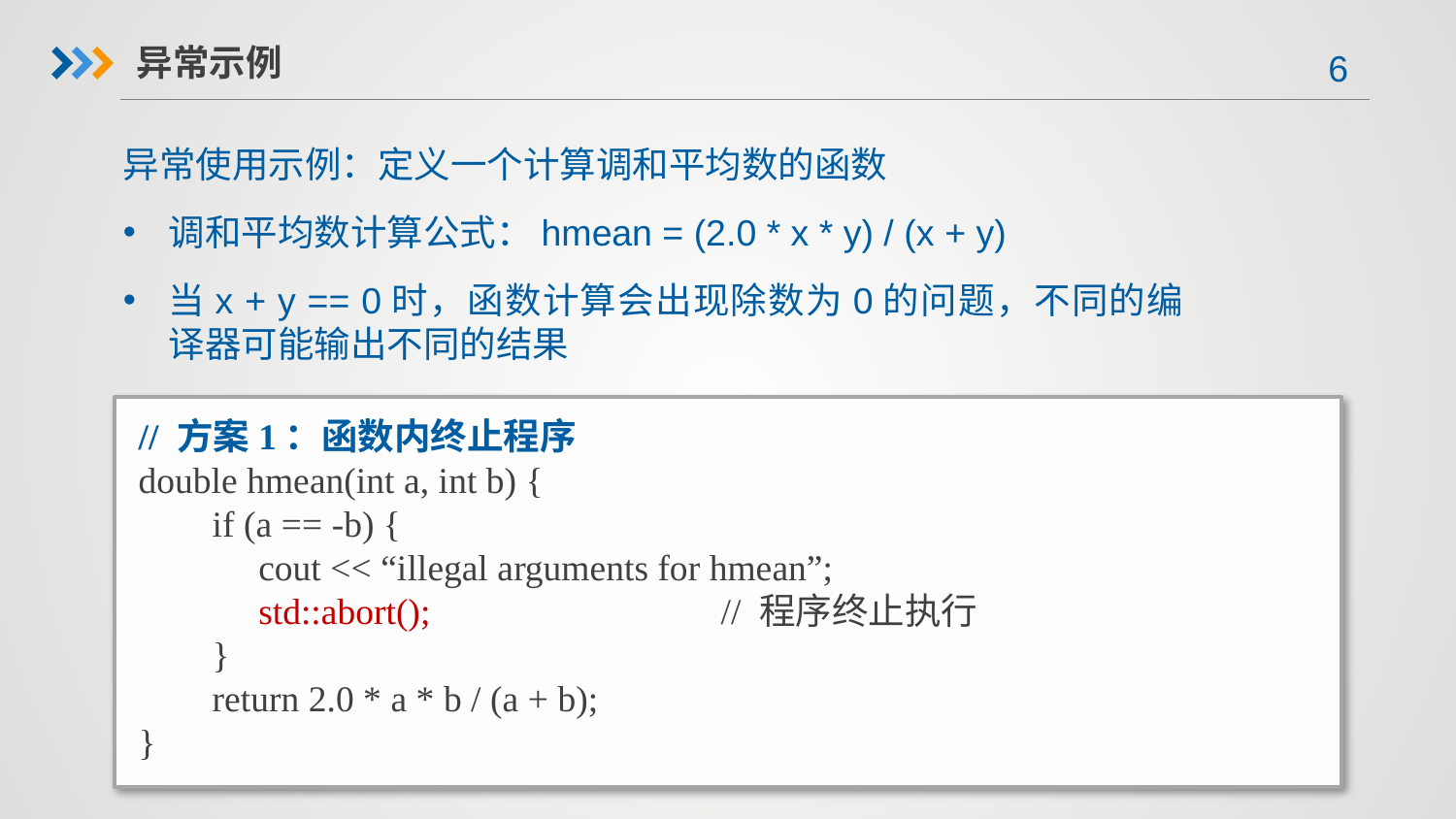

异常示例
异常使用示例：定义一个计算调和平均数的函数
调和平均数计算公式：hmean = (2.0 * x * y) / (x + y)
当x + y == 0时，函数计算会出现除数为0的问题，不同的编译器可能输出不同的结果

// 方案1：函数内终止程序
double hmean(int a, int b) {
        if (a == -b) {
             cout << “illegal arguments for hmean”;
             std::abort();		// 程序终止执行
        }
        return 2.0 * a * b / (a + b);
}